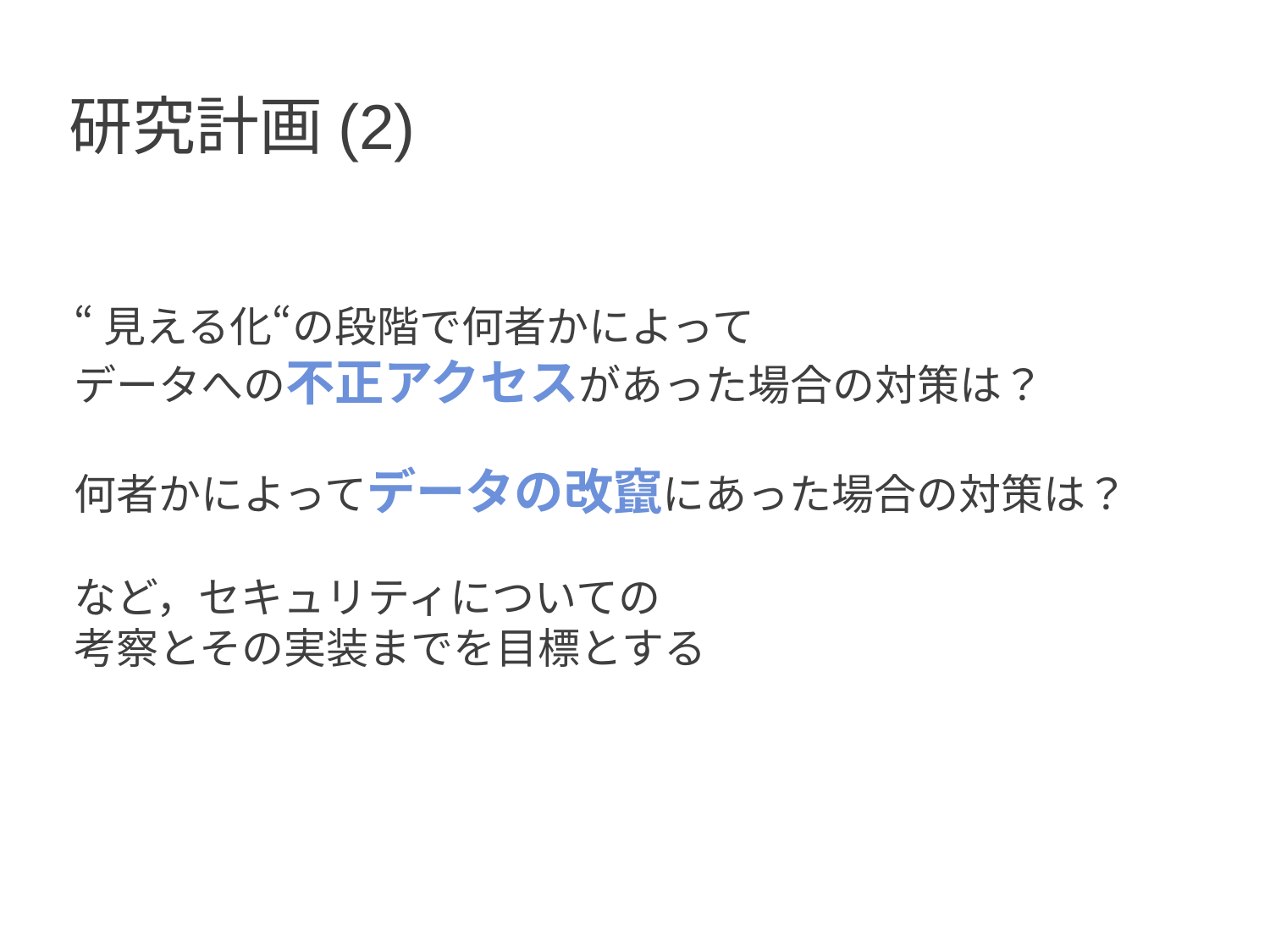

研究計画(2)

“見える化“の段階で何者かによって
データへの不正アクセスがあった場合の対策は？

何者かによってデータの改竄にあった場合の対策は？

など，セキュリティについての
考察とその実装までを目標とする